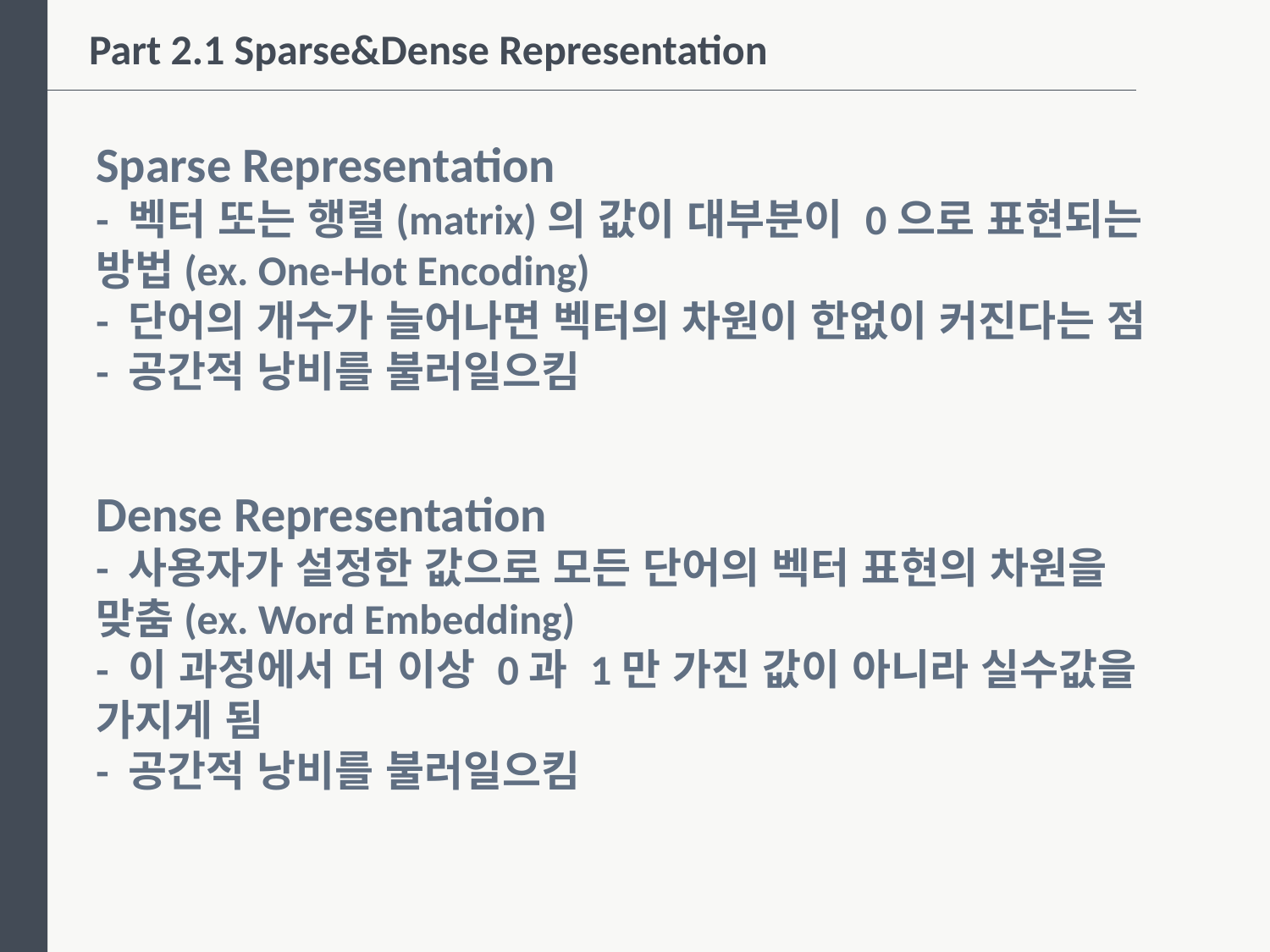

Part 2.1 Sparse&Dense Representation
Sparse Representation
- 벡터 또는 행렬(matrix)의 값이 대부분이 0으로 표현되는 방법(ex. One-Hot Encoding)
- 단어의 개수가 늘어나면 벡터의 차원이 한없이 커진다는 점
- 공간적 낭비를 불러일으킴
Dense Representation
- 사용자가 설정한 값으로 모든 단어의 벡터 표현의 차원을 맞춤(ex. Word Embedding)
- 이 과정에서 더 이상 0과 1만 가진 값이 아니라 실수값을 가지게 됨
- 공간적 낭비를 불러일으킴